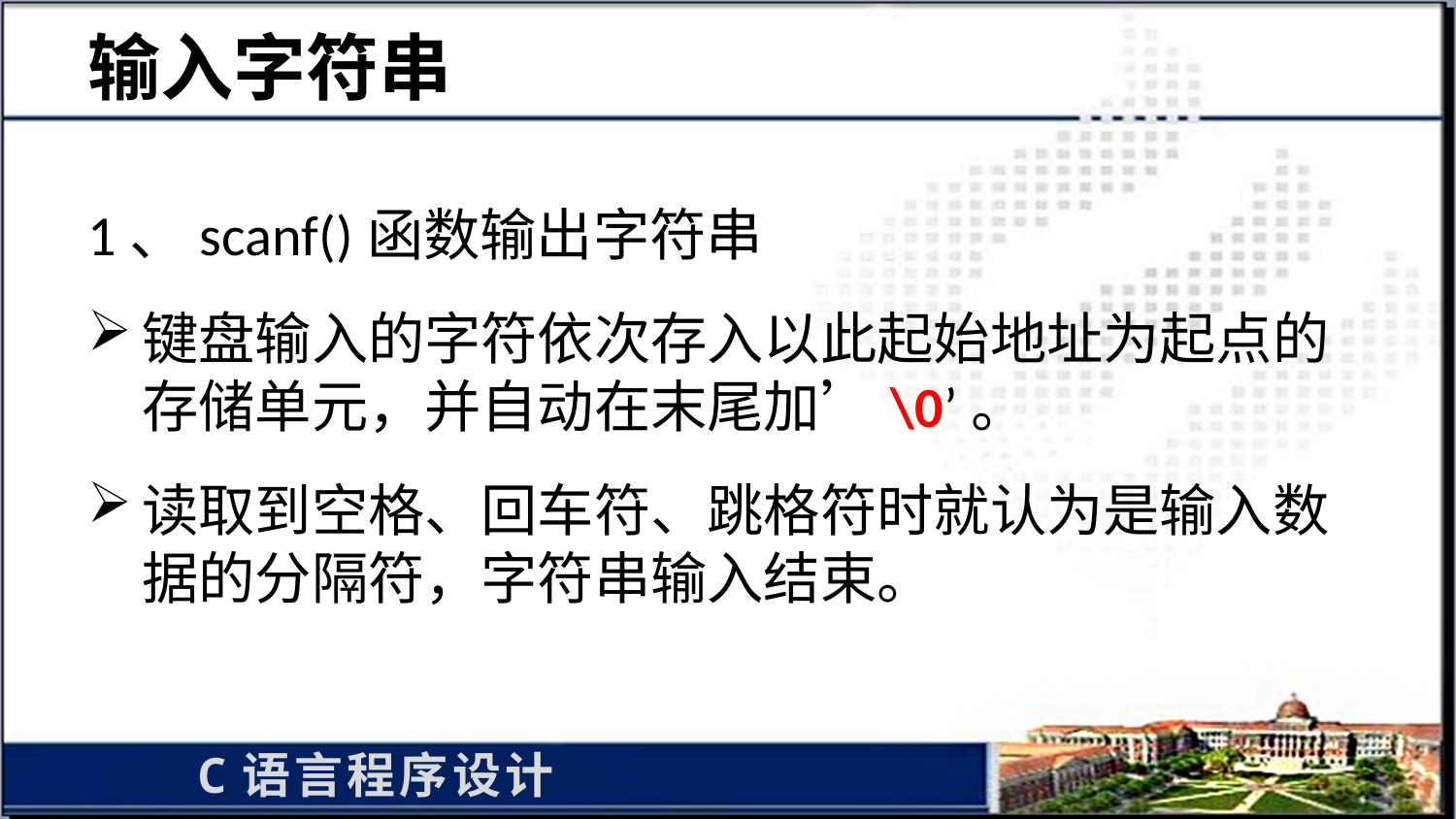

# 输入字符串
1、scanf()函数输出字符串
键盘输入的字符依次存入以此起始地址为起点的存储单元，并自动在末尾加’\0’。
读取到空格、回车符、跳格符时就认为是输入数据的分隔符，字符串输入结束。